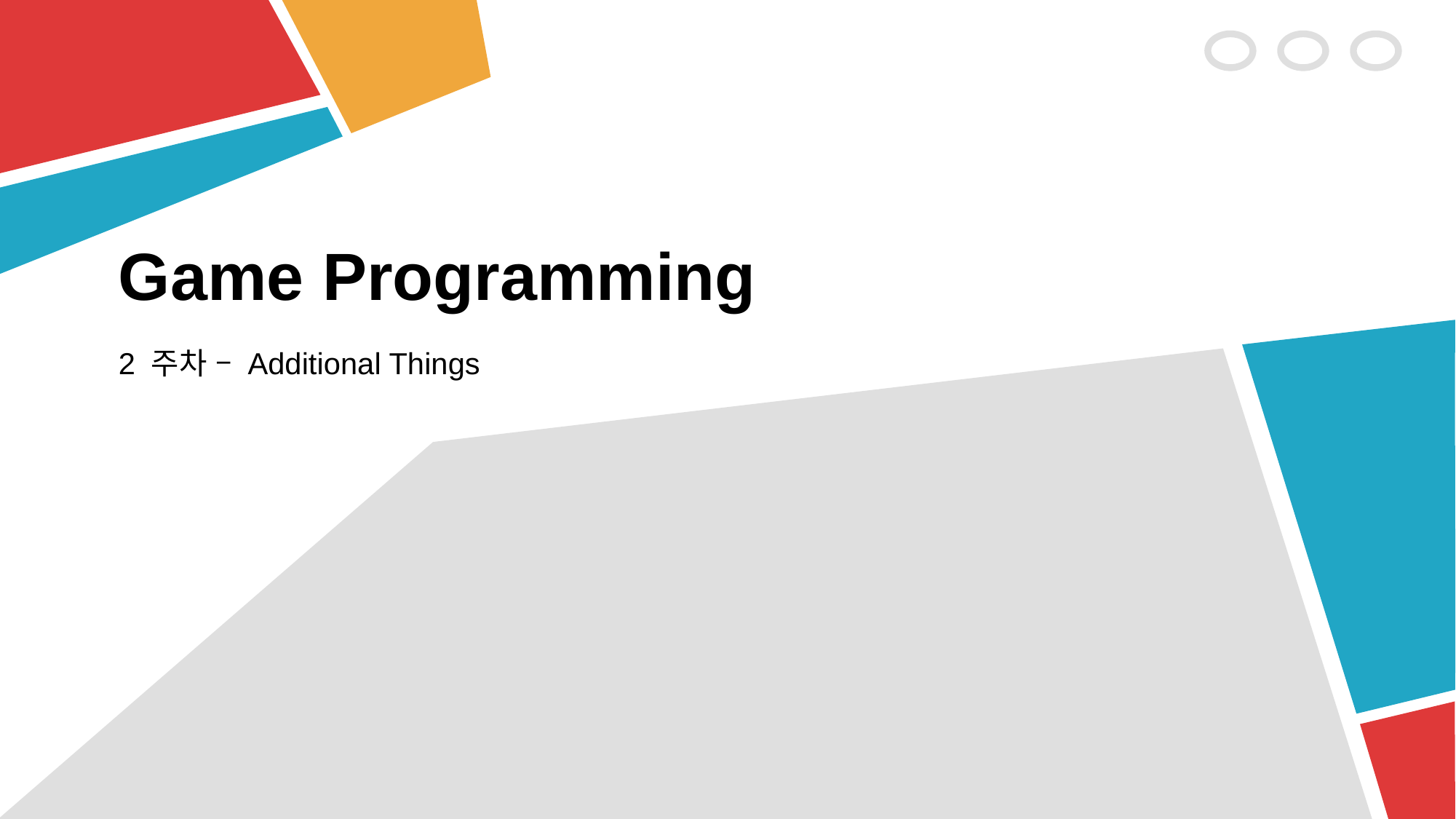

# Game Programming
2 주차 – Additional Things